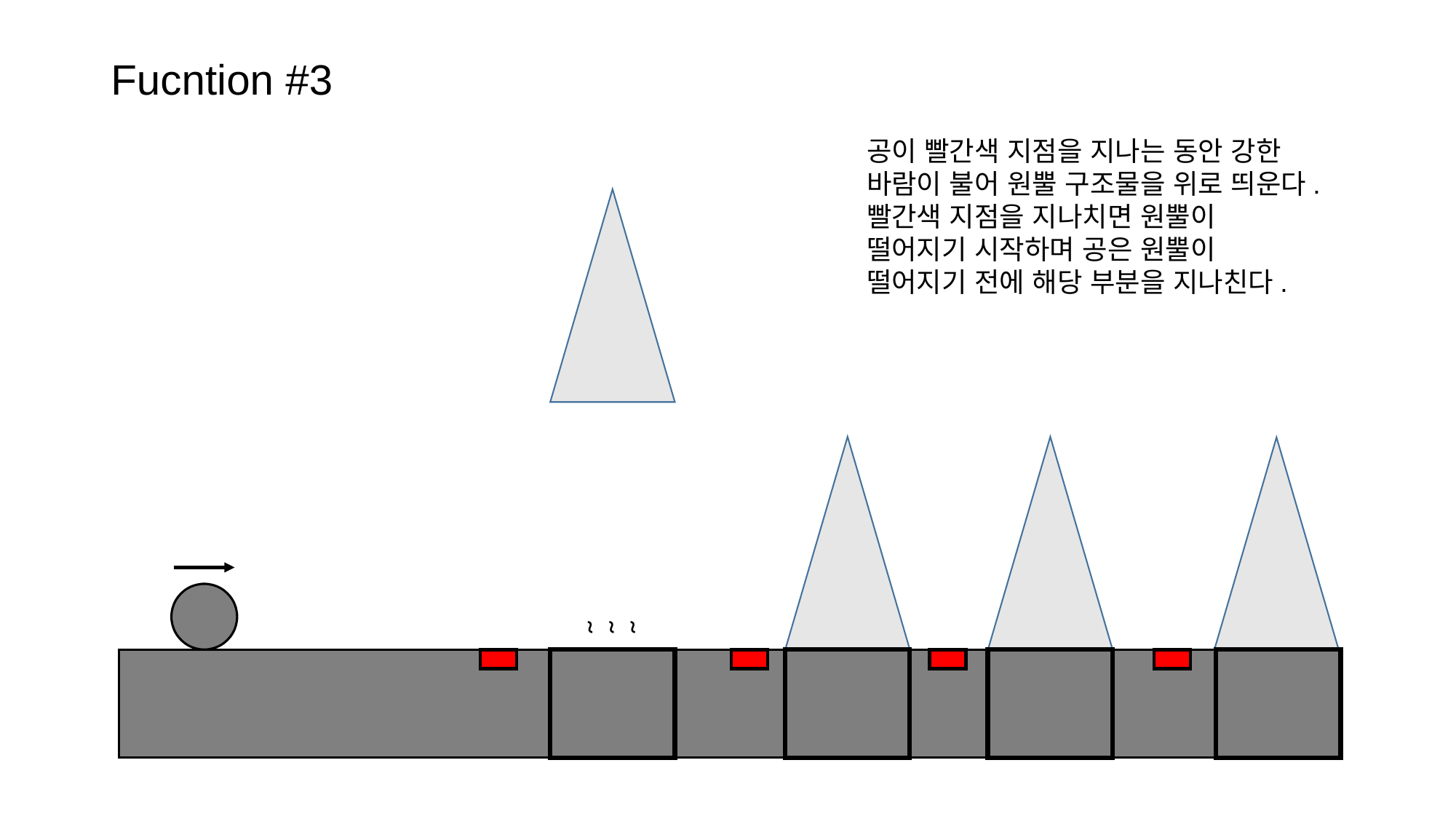

# Fucntion #3
공이 빨간색 지점을 지나는 동안 강한 바람이 불어 원뿔 구조물을 위로 띄운다.
빨간색 지점을 지나치면 원뿔이 떨어지기 시작하며 공은 원뿔이 떨어지기 전에 해당 부분을 지나친다.

~
~
~